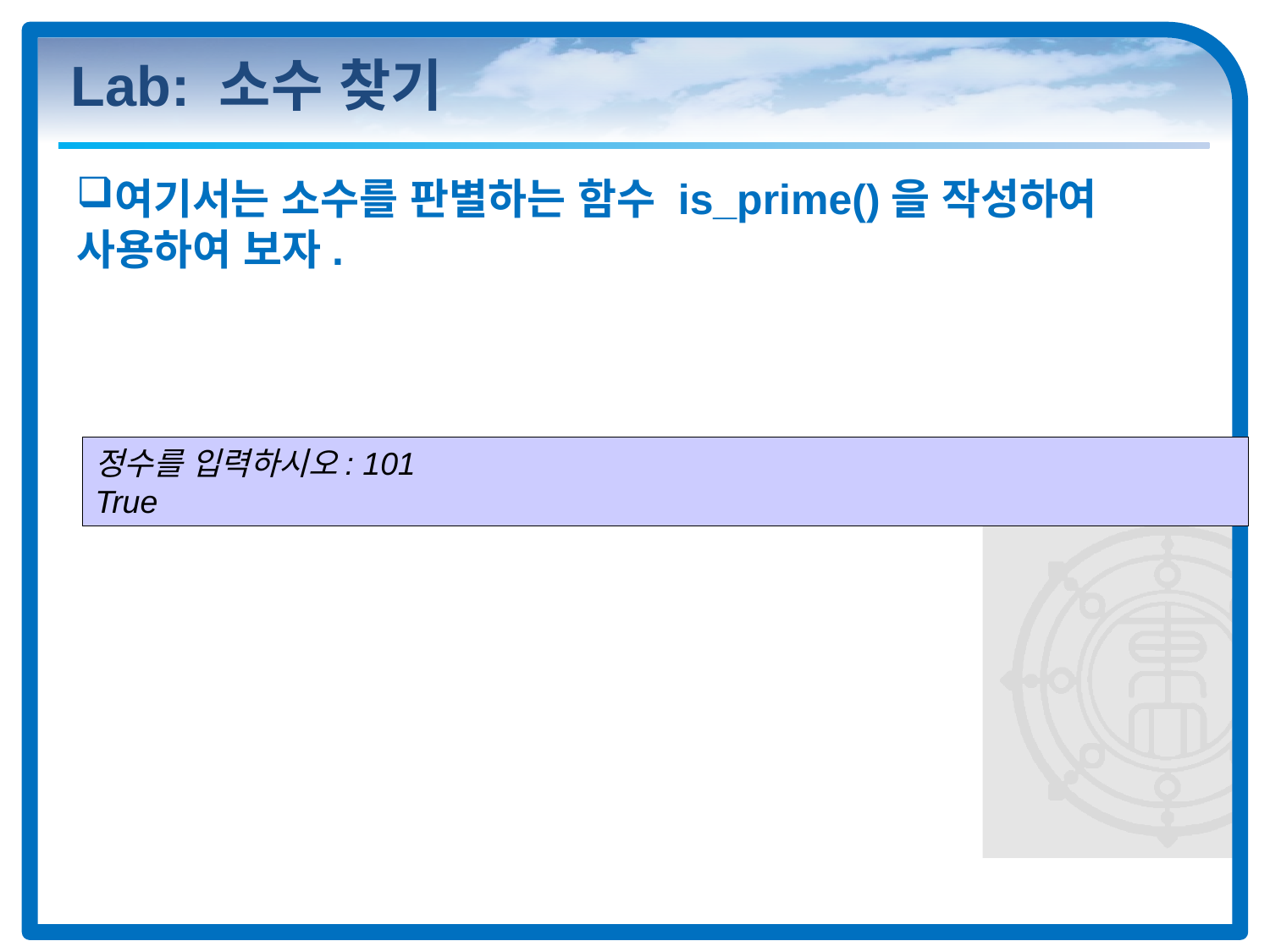

# Lab: 소수 찾기
여기서는 소수를 판별하는 함수 is_prime()을 작성하여 사용하여 보자.

정수를 입력하시오: 101
True